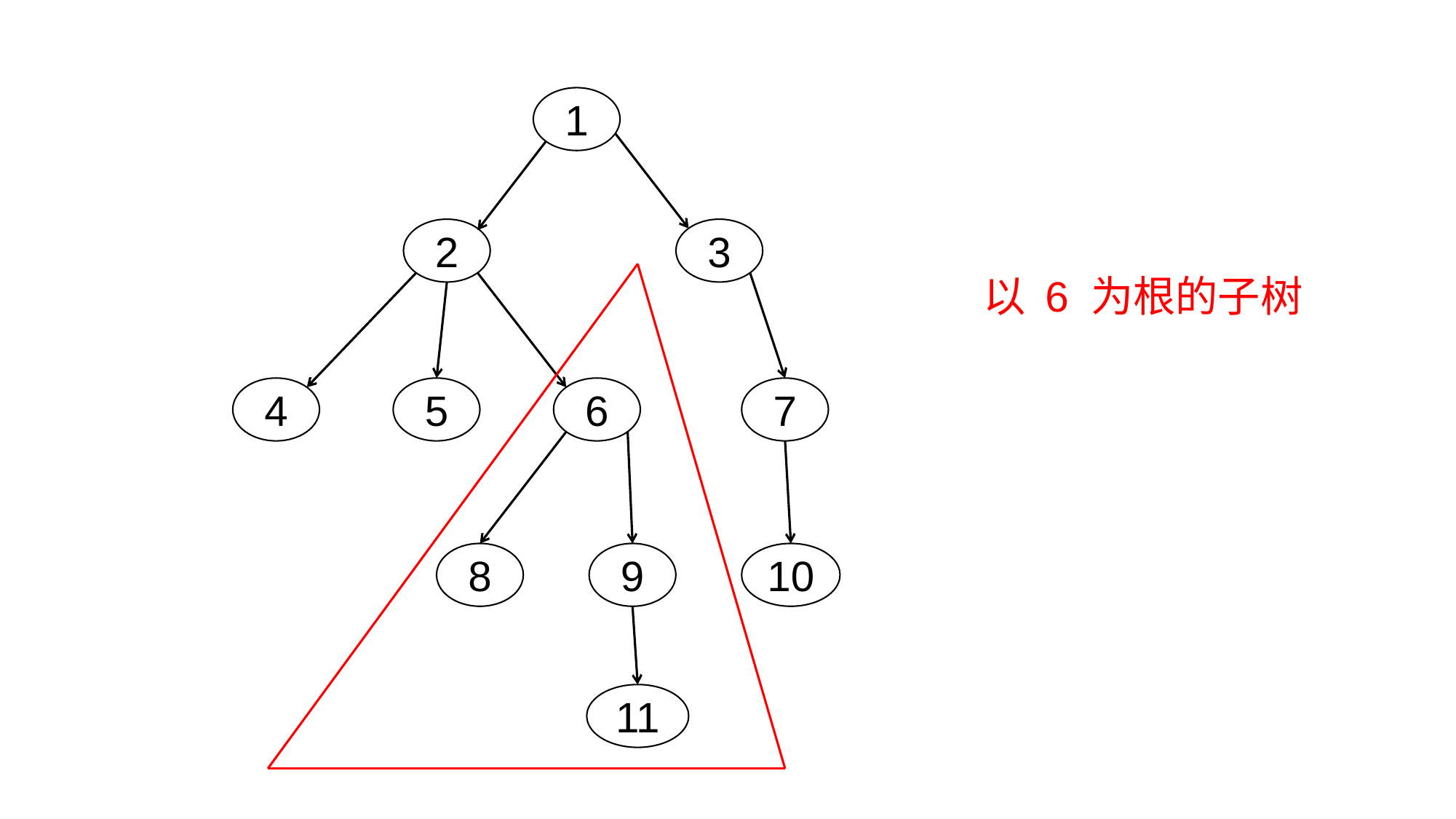

1
3
2
以 6 为根的子树
4
5
6
7
8
9
10
11